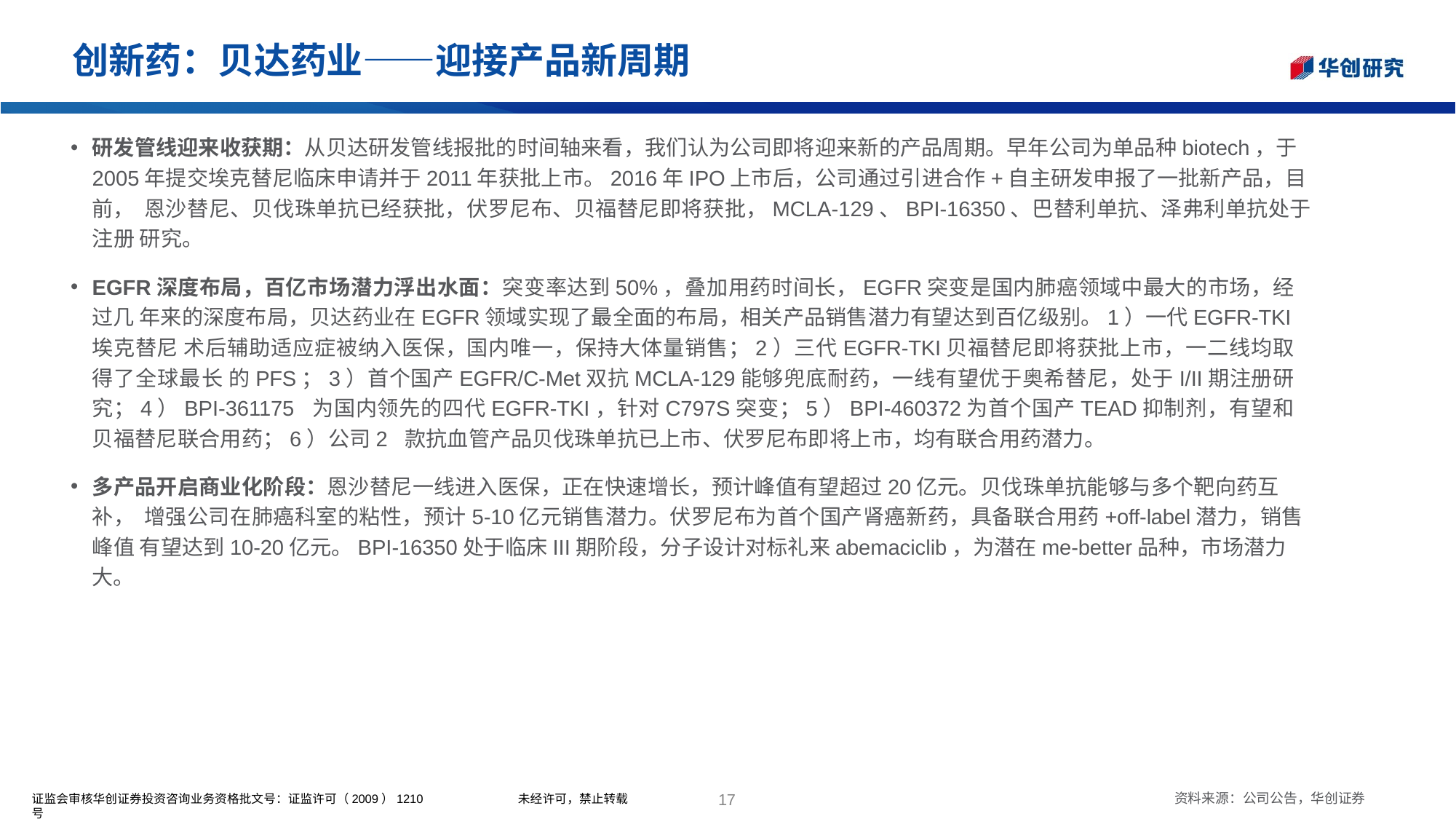

# 创新药：贝达药业——迎接产品新周期
研发管线迎来收获期：从贝达研发管线报批的时间轴来看，我们认为公司即将迎来新的产品周期。早年公司为单品种biotech，于 2005年提交埃克替尼临床申请并于2011年获批上市。2016年IPO上市后，公司通过引进合作+自主研发申报了一批新产品，目前，  恩沙替尼、贝伐珠单抗已经获批，伏罗尼布、贝福替尼即将获批，MCLA-129、BPI-16350、巴替利单抗、泽弗利单抗处于注册 研究。
EGFR深度布局，百亿市场潜力浮出水面：突变率达到50%，叠加用药时间长，EGFR突变是国内肺癌领域中最大的市场，经过几 年来的深度布局，贝达药业在EGFR领域实现了最全面的布局，相关产品销售潜力有望达到百亿级别。1）一代EGFR-TKI埃克替尼 术后辅助适应症被纳入医保，国内唯一，保持大体量销售；2）三代EGFR-TKI贝福替尼即将获批上市，一二线均取得了全球最长 的PFS；3）首个国产EGFR/C-Met双抗MCLA-129能够兜底耐药，一线有望优于奥希替尼，处于I/II期注册研究；4）BPI-361175  为国内领先的四代EGFR-TKI，针对C797S突变；5）BPI-460372为首个国产TEAD抑制剂，有望和贝福替尼联合用药；6）公司2  款抗血管产品贝伐珠单抗已上市、伏罗尼布即将上市，均有联合用药潜力。
多产品开启商业化阶段：恩沙替尼一线进入医保，正在快速增长，预计峰值有望超过20亿元。贝伐珠单抗能够与多个靶向药互补，  增强公司在肺癌科室的粘性，预计5-10亿元销售潜力。伏罗尼布为首个国产肾癌新药，具备联合用药+off-label潜力，销售峰值 有望达到10-20亿元。BPI-16350处于临床III期阶段，分子设计对标礼来abemaciclib，为潜在me-better品种，市场潜力大。
17
资料来源：公司公告，华创证券
证监会审核华创证券投资咨询业务资格批文号：证监许可（2009）1210 号
未经许可，禁止转载